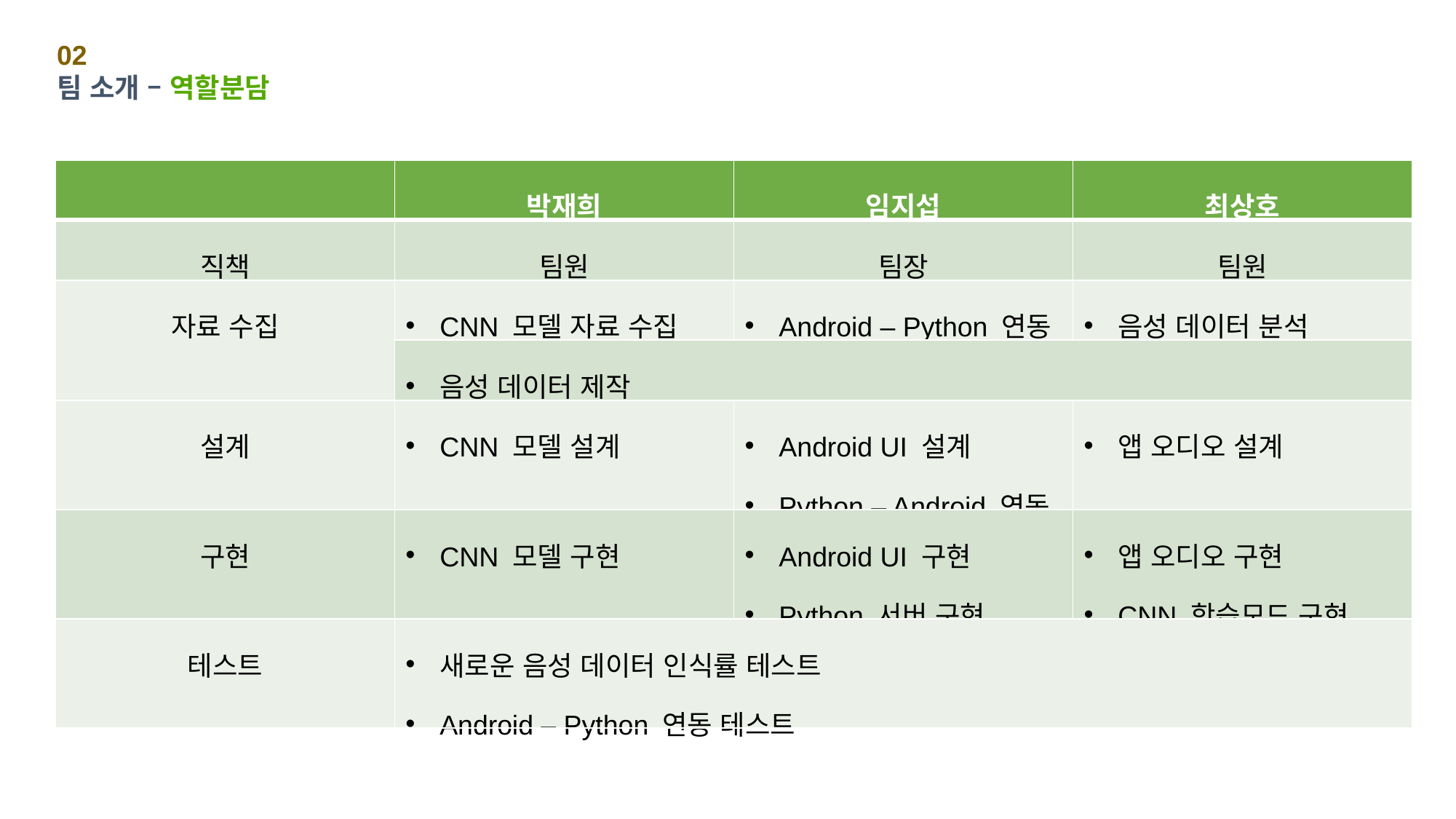

02
팀 소개 – 역할분담
|  | 박재희 | 임지섭 | 최상호 |
| --- | --- | --- | --- |
| 직책 | 팀원 | 팀장 | 팀원 |
| 자료 수집 | CNN 모델 자료 수집 | Android – Python 연동 | 음성 데이터 분석 |
|  | 음성 데이터 제작 |  |  |
| 설계 | CNN 모델 설계 | Android UI 설계 Python – Android 연동 | 앱 오디오 설계 |
| 구현 | CNN 모델 구현 | Android UI 구현 Python 서버 구현 | 앱 오디오 구현 CNN 학습모드 구현 |
| 테스트 | 새로운 음성 데이터 인식률 테스트 Android – Python 연동 테스트 |  |  |